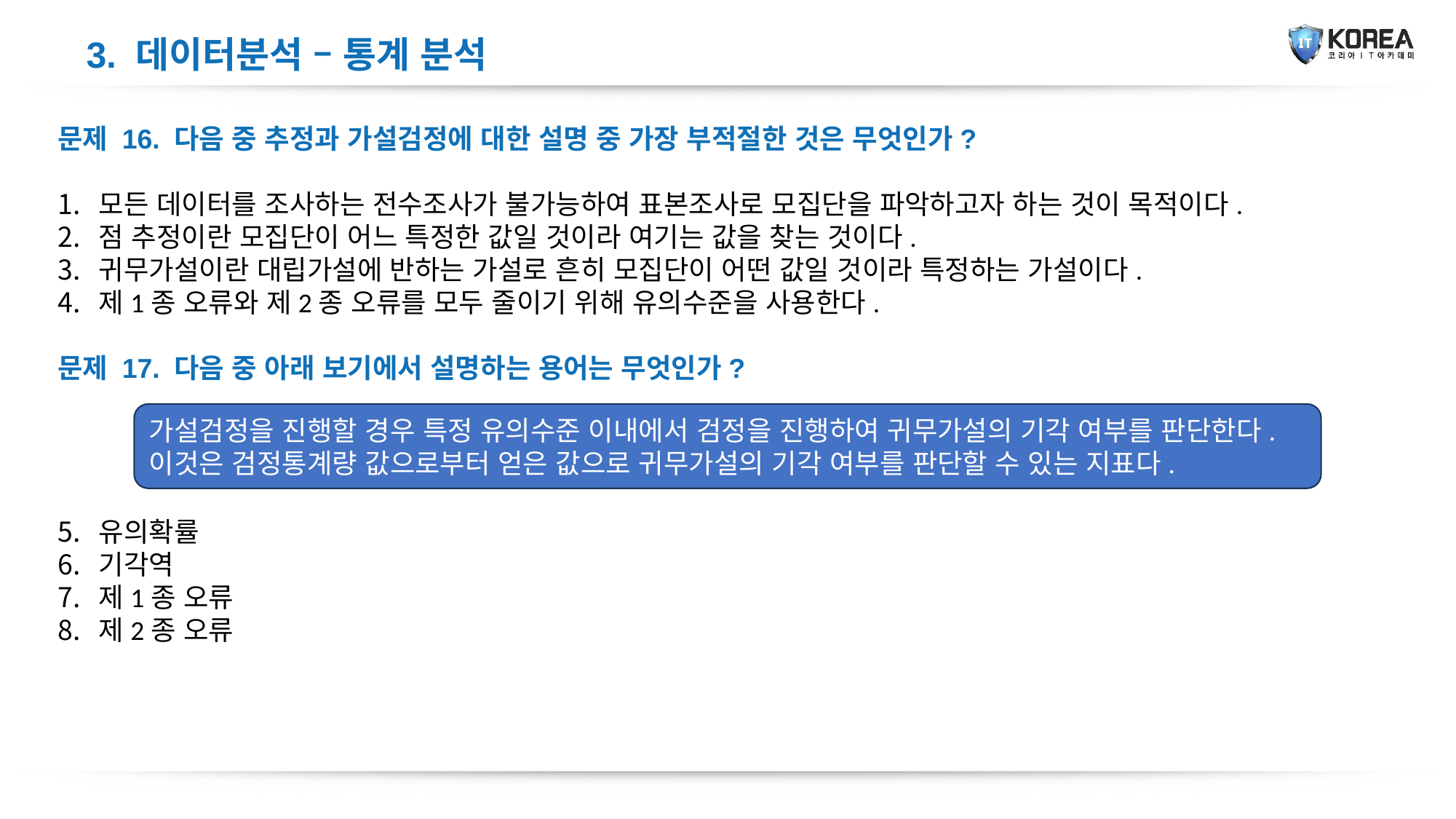

3. 데이터분석 – 통계 분석
문제 16. 다음 중 추정과 가설검정에 대한 설명 중 가장 부적절한 것은 무엇인가?

모든 데이터를 조사하는 전수조사가 불가능하여 표본조사로 모집단을 파악하고자 하는 것이 목적이다.
점 추정이란 모집단이 어느 특정한 값일 것이라 여기는 값을 찾는 것이다.
귀무가설이란 대립가설에 반하는 가설로 흔히 모집단이 어떤 값일 것이라 특정하는 가설이다.
제1종 오류와 제2종 오류를 모두 줄이기 위해 유의수준을 사용한다.

문제 17. 다음 중 아래 보기에서 설명하는 용어는 무엇인가?

유의확률
기각역
제1종 오류
제2종 오류
가설검정을 진행할 경우 특정 유의수준 이내에서 검정을 진행하여 귀무가설의 기각 여부를 판단한다. 이것은 검정통계량 값으로부터 얻은 값으로 귀무가설의 기각 여부를 판단할 수 있는 지표다.